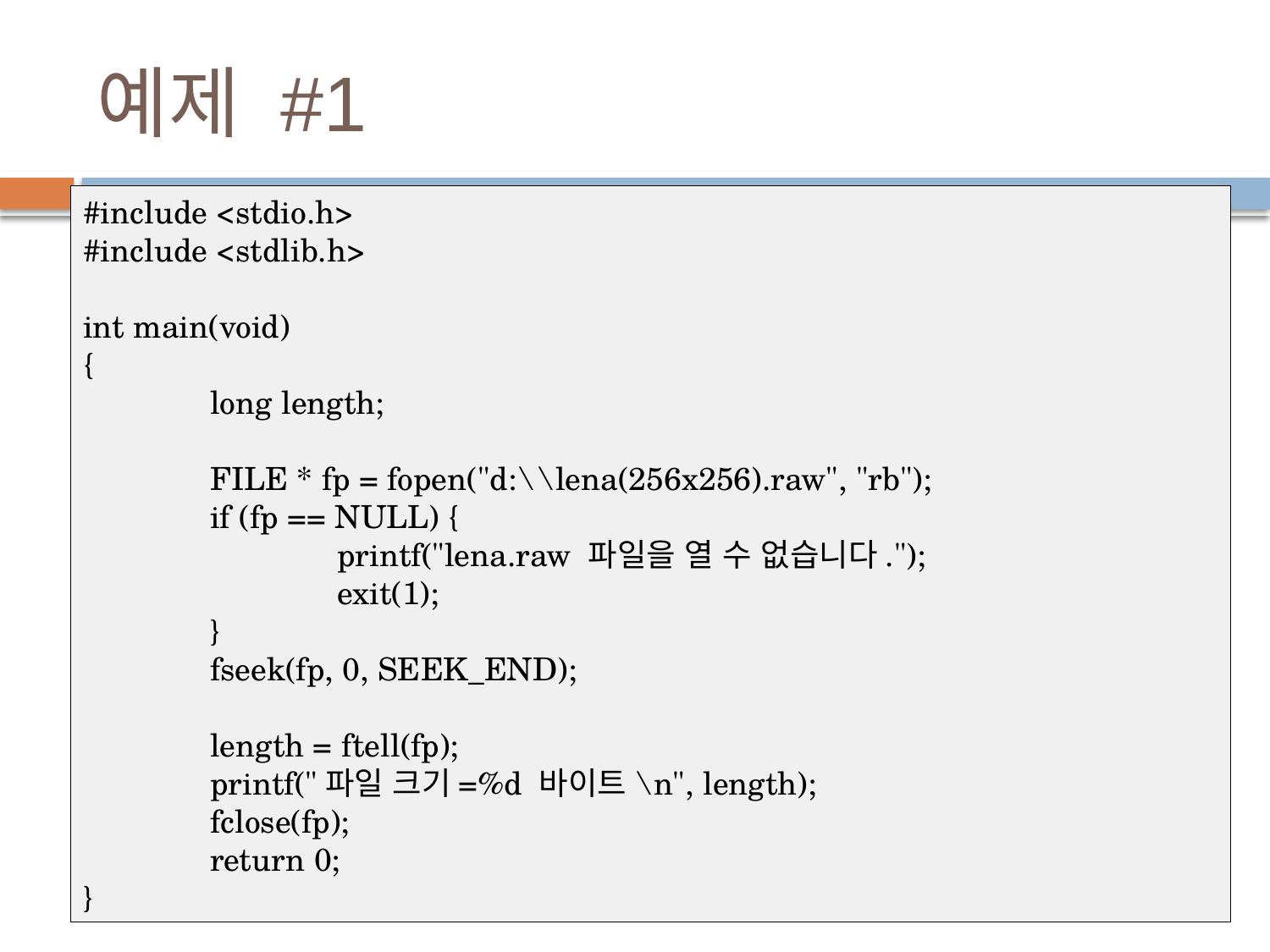

# 예제 #1
#include <stdio.h>
#include <stdlib.h>

int main(void)
{
	long length;

	FILE * fp = fopen("d:\\lena(256x256).raw", "rb");
	if (fp == NULL) {
		printf("lena.raw 파일을 열 수 없습니다.");
		exit(1);
	}
	fseek(fp, 0, SEEK_END);

	length = ftell(fp);
	printf("파일 크기=%d 바이트\n", length);
	fclose(fp);
	return 0;
}